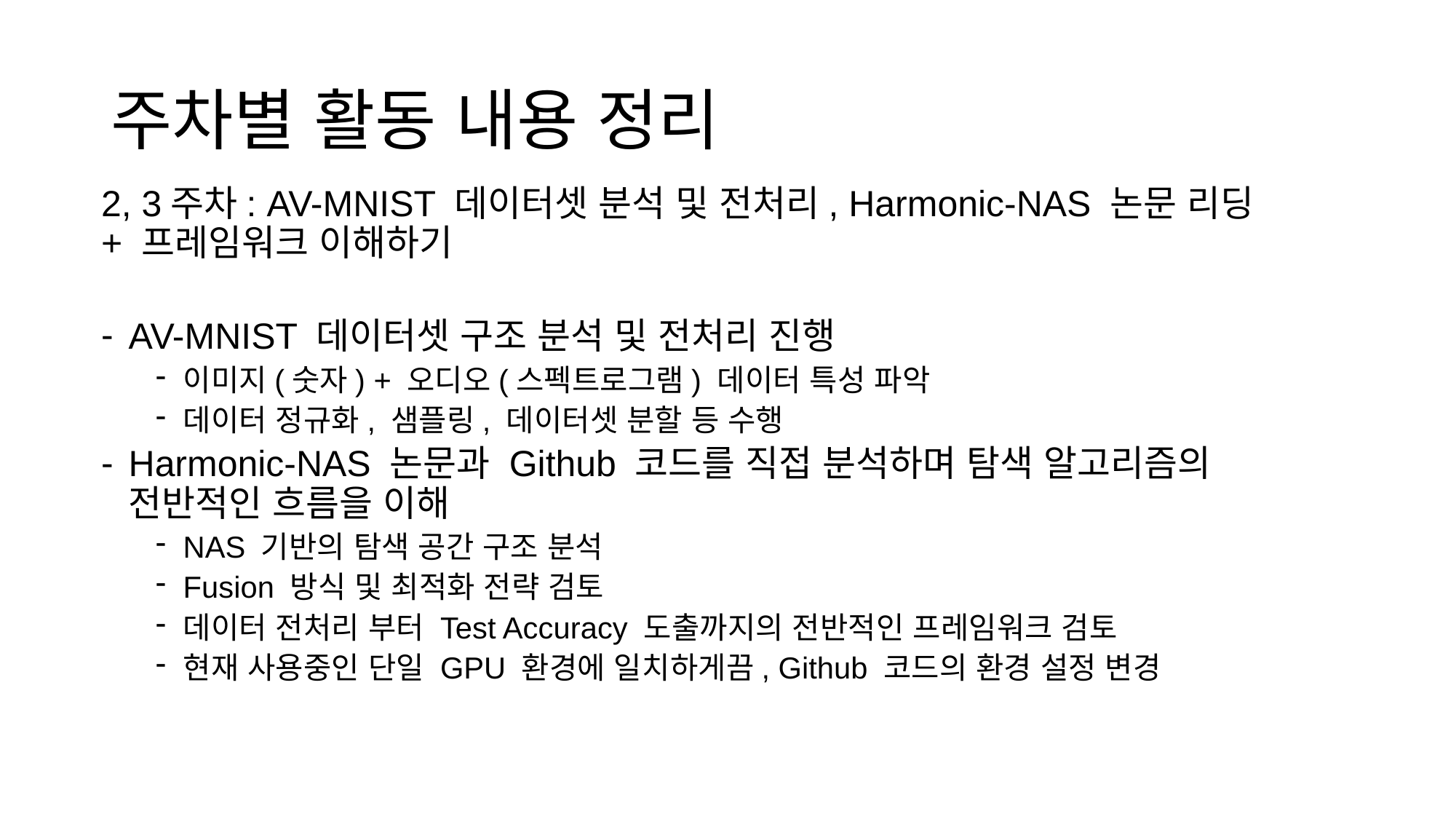

# 주차별 활동 내용 정리
2, 3주차: AV-MNIST 데이터셋 분석 및 전처리, Harmonic-NAS 논문 리딩 + 프레임워크 이해하기

AV-MNIST 데이터셋 구조 분석 및 전처리 진행
이미지(숫자) + 오디오(스펙트로그램) 데이터 특성 파악
데이터 정규화, 샘플링, 데이터셋 분할 등 수행
Harmonic-NAS 논문과 Github 코드를 직접 분석하며 탐색 알고리즘의 전반적인 흐름을 이해
NAS 기반의 탐색 공간 구조 분석
Fusion 방식 및 최적화 전략 검토
데이터 전처리 부터 Test Accuracy 도출까지의 전반적인 프레임워크 검토
현재 사용중인 단일 GPU 환경에 일치하게끔, Github 코드의 환경 설정 변경